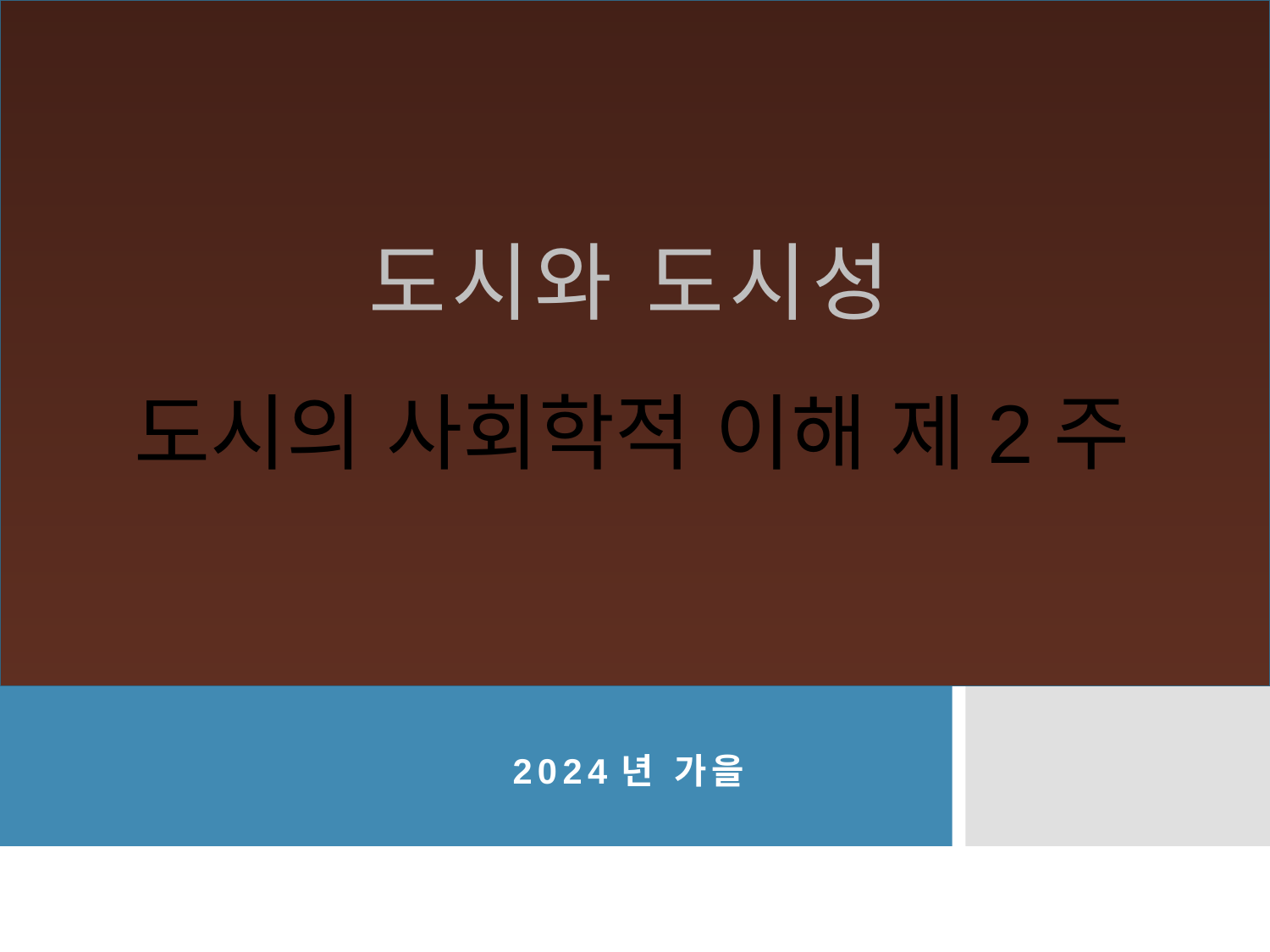

# 도시와 도시성 도시의 사회학적 이해 제2주

2024년 가을